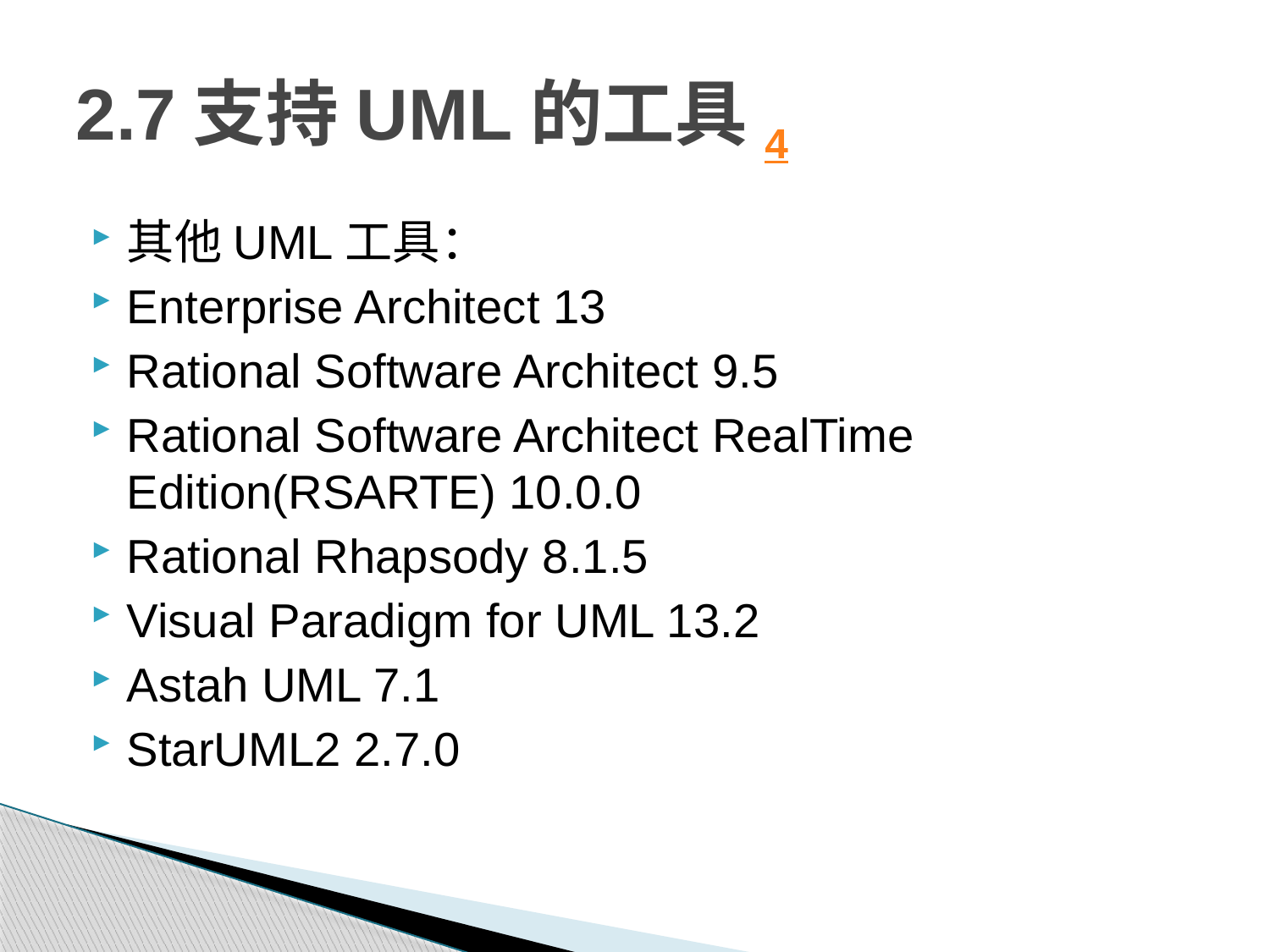

# 2.7支持UML的工具4
其他UML工具：
Enterprise Architect 13
Rational Software Architect 9.5
Rational Software Architect RealTime Edition(RSARTE) 10.0.0
Rational Rhapsody 8.1.5
Visual Paradigm for UML 13.2
Astah UML 7.1
StarUML2 2.7.0